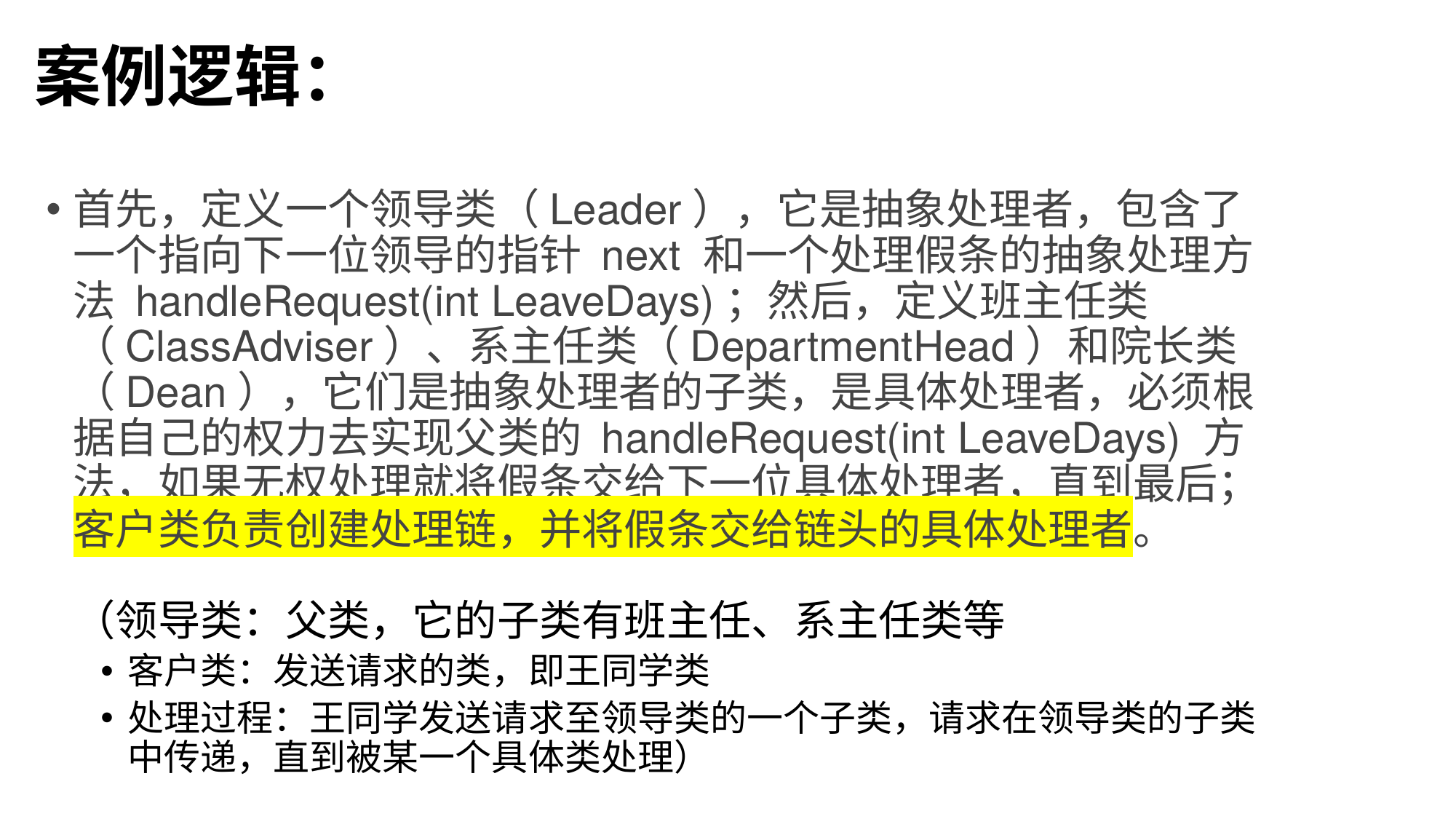

# 案例逻辑：
首先，定义一个领导类（Leader），它是抽象处理者，包含了一个指向下一位领导的指针 next 和一个处理假条的抽象处理方法 handleRequest(int LeaveDays)；然后，定义班主任类（ClassAdviser）、系主任类（DepartmentHead）和院长类（Dean），它们是抽象处理者的子类，是具体处理者，必须根据自己的权力去实现父类的 handleRequest(int LeaveDays) 方法，如果无权处理就将假条交给下一位具体处理者，直到最后；客户类负责创建处理链，并将假条交给链头的具体处理者。
（领导类：父类，它的子类有班主任、系主任类等
客户类：发送请求的类，即王同学类
处理过程：王同学发送请求至领导类的一个子类，请求在领导类的子类中传递，直到被某一个具体类处理）